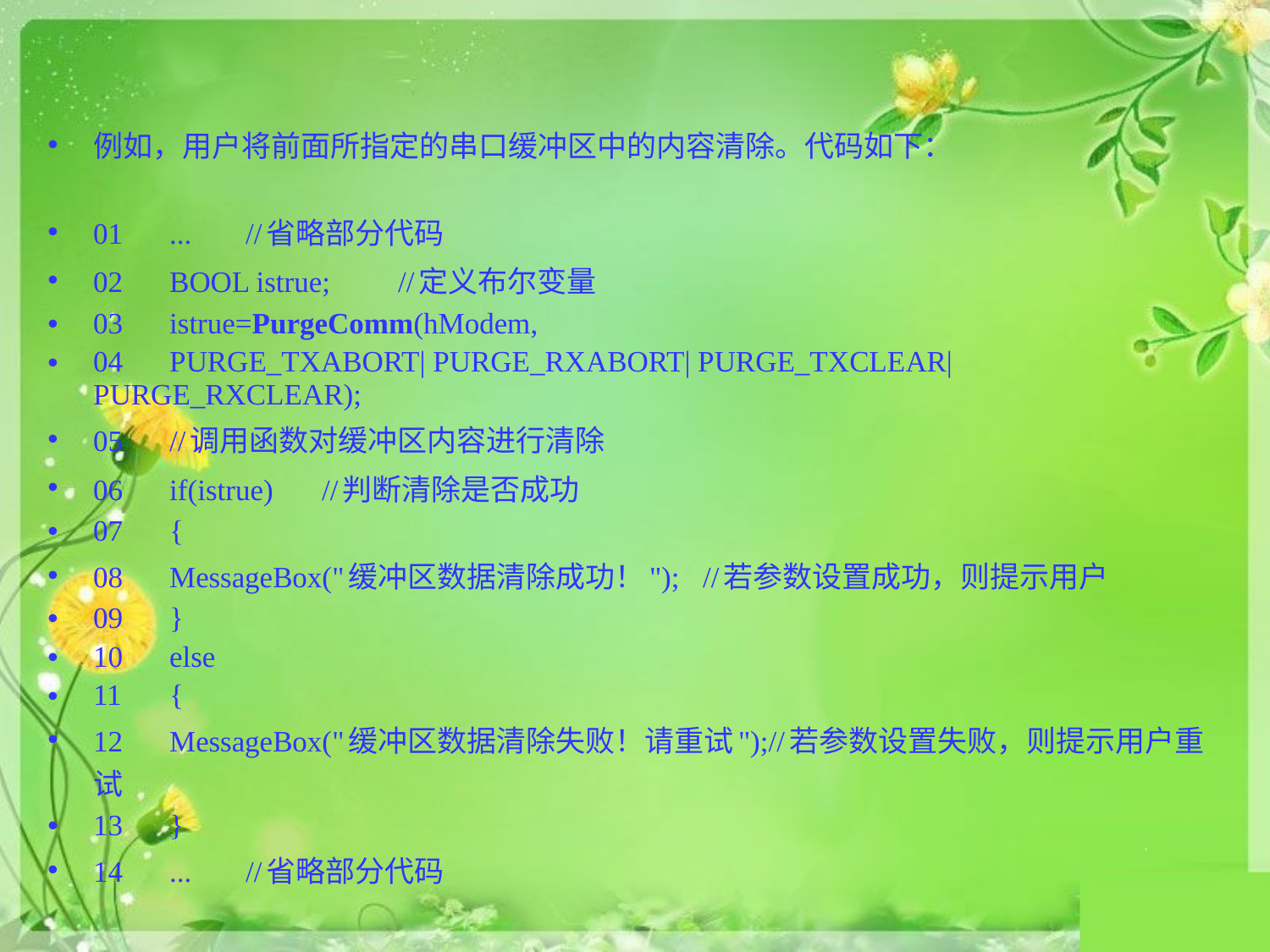

例如，用户将前面所指定的串口缓冲区中的内容清除。代码如下：

01	...											//省略部分代码
02	BOOL istrue;				//定义布尔变量
03	istrue=PurgeComm(hModem,
04		PURGE_TXABORT| PURGE_RXABORT| PURGE_TXCLEAR| PURGE_RXCLEAR);
05		//调用函数对缓冲区内容进行清除
06	if(istrue)					//判断清除是否成功
07	{
08		MessageBox("缓冲区数据清除成功！");	//若参数设置成功，则提示用户
09	}
10	else
11	{
12		MessageBox("缓冲区数据清除失败！请重试");//若参数设置失败，则提示用户重试
13	}
14	...											//省略部分代码